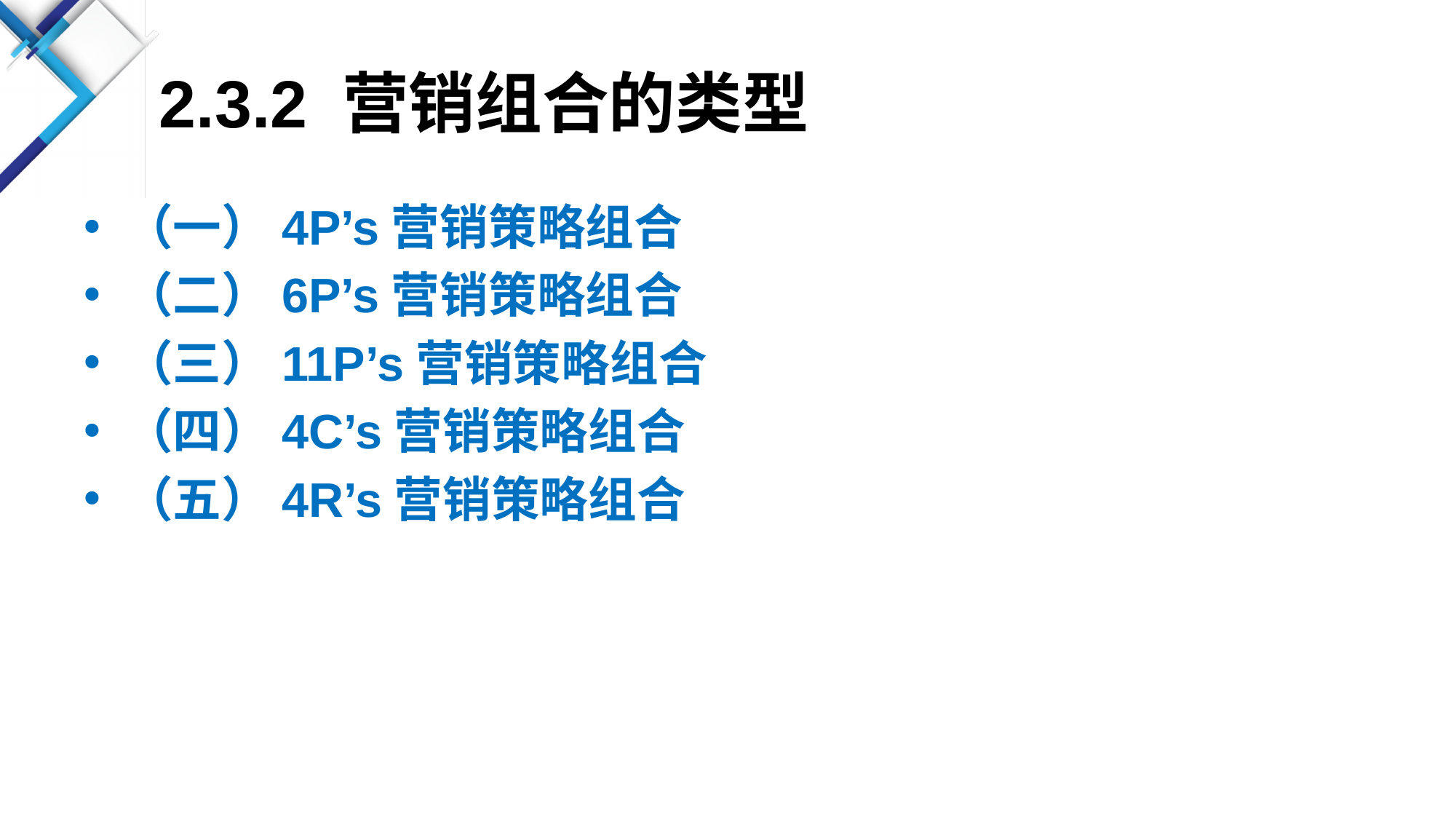

# 2.3.2 营销组合的类型
（一）4P’s营销策略组合
（二）6P’s营销策略组合
（三）11P’s营销策略组合
（四）4C’s营销策略组合
（五）4R’s营销策略组合